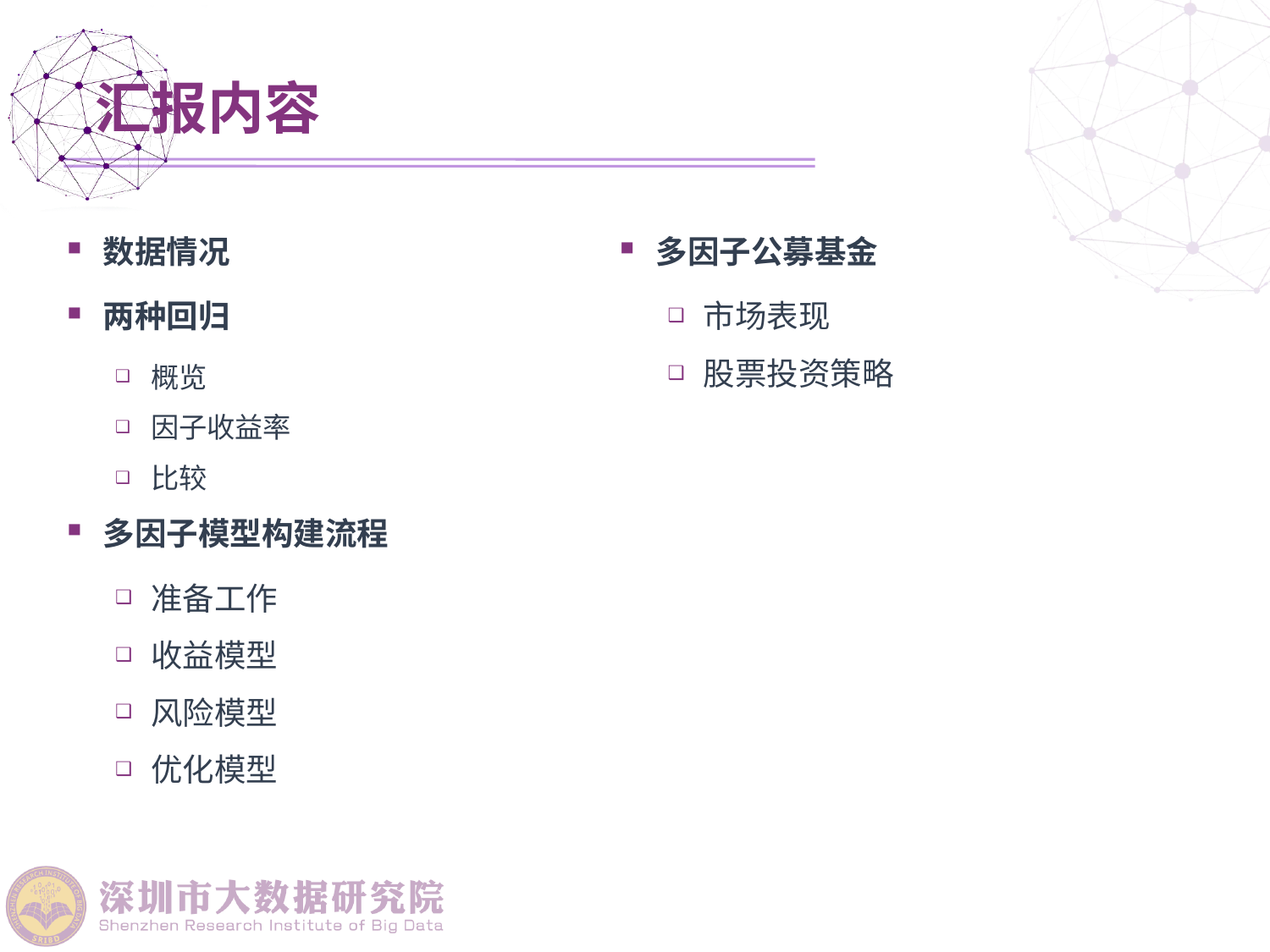

汇报内容
数据情况
两种回归
概览
因子收益率
比较
多因子模型构建流程
准备工作
收益模型
风险模型
优化模型

多因子公募基金
市场表现
股票投资策略